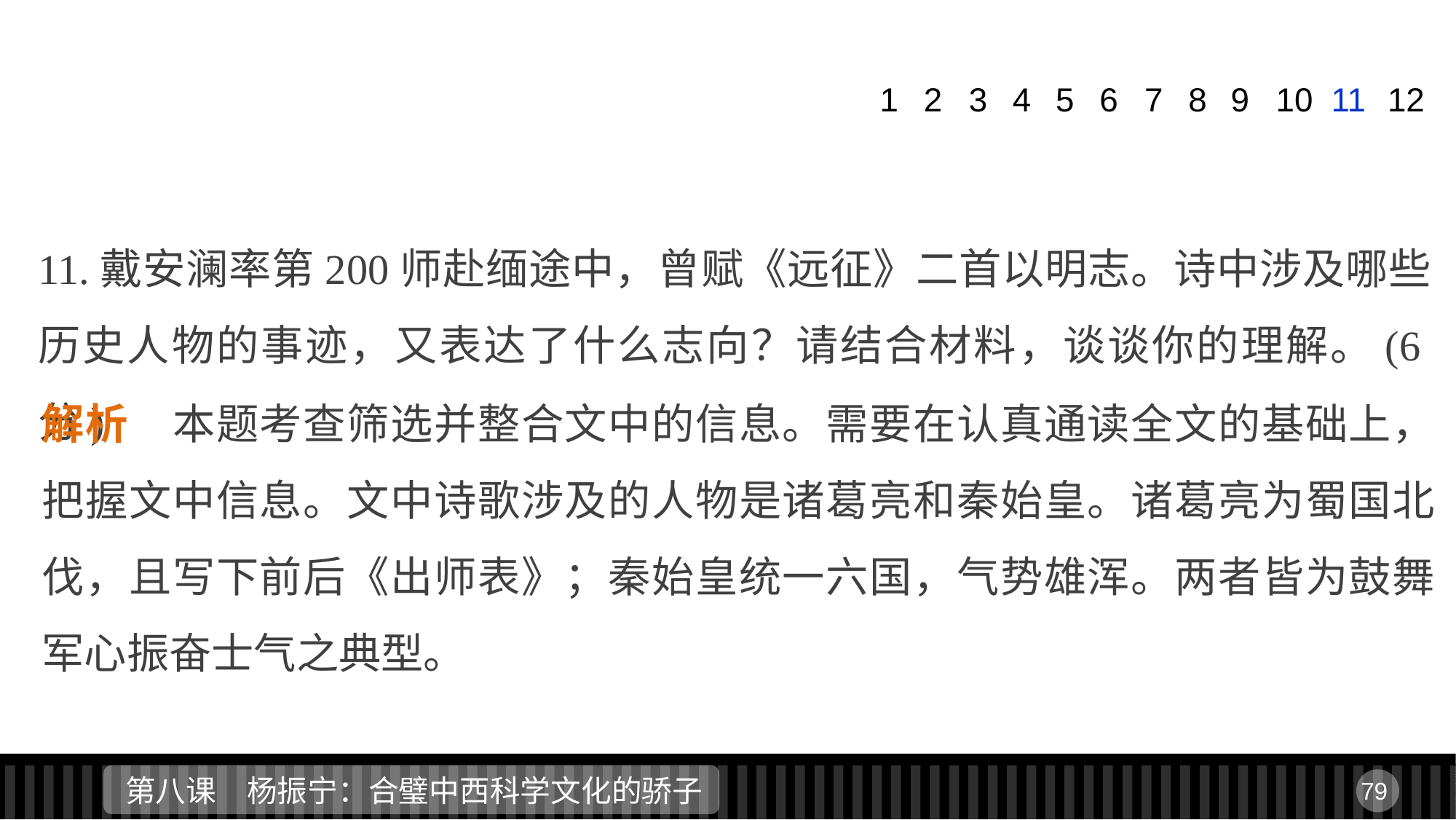

1
2
3
4
5
6
7
8
9
11
12
10
11.戴安澜率第200师赴缅途中，曾赋《远征》二首以明志。诗中涉及哪些历史人物的事迹，又表达了什么志向？请结合材料，谈谈你的理解。(6分)
解析　本题考查筛选并整合文中的信息。需要在认真通读全文的基础上，把握文中信息。文中诗歌涉及的人物是诸葛亮和秦始皇。诸葛亮为蜀国北伐，且写下前后《出师表》；秦始皇统一六国，气势雄浑。两者皆为鼓舞军心振奋士气之典型。